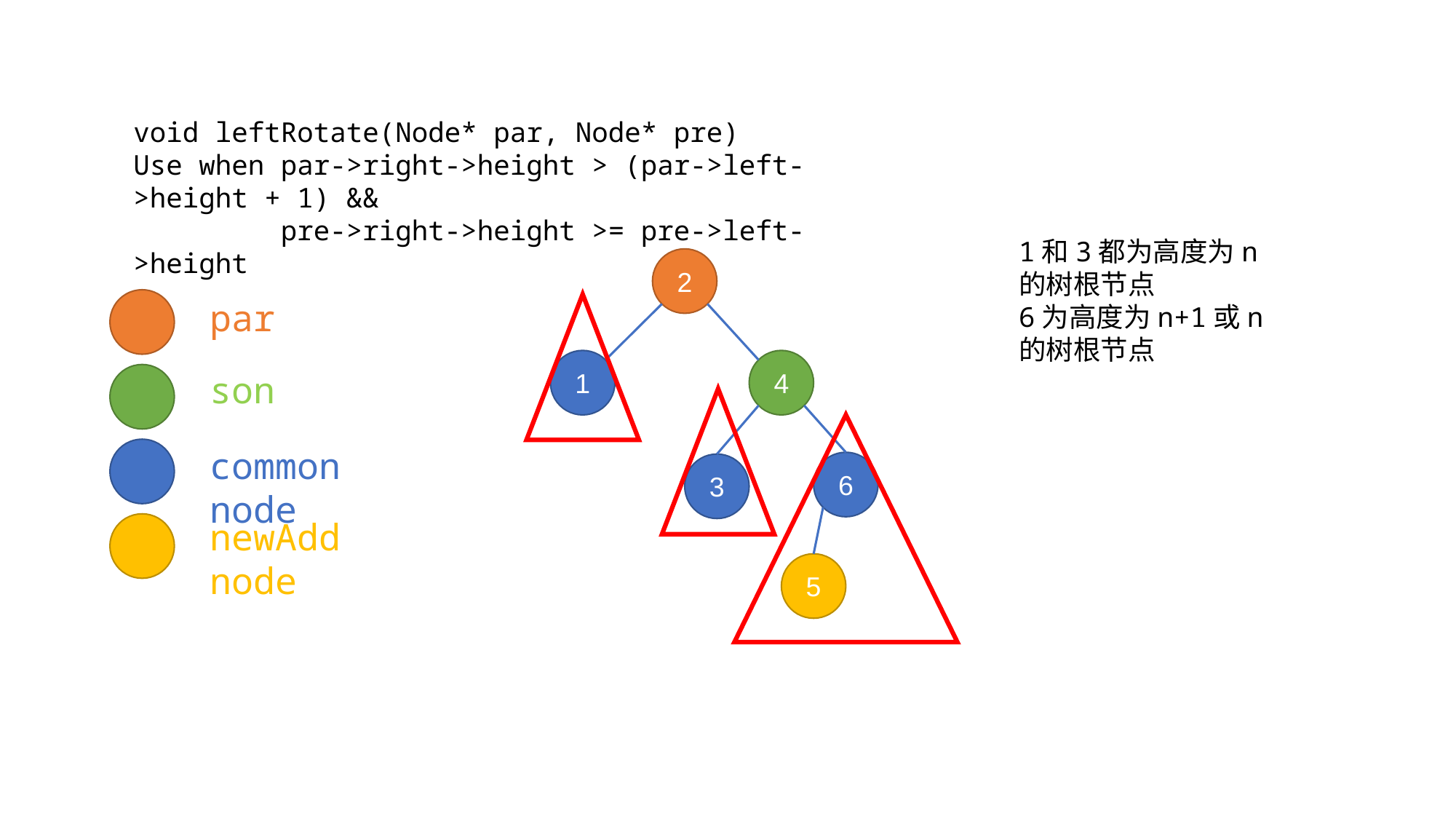

void leftRotate(Node* par, Node* pre)
Use when par->right->height > (par->left->height + 1) &&
         pre->right->height >= pre->left->height
1和3都为高度为n的树根节点
6为高度为n+1或n的树根节点
2
1
4
6
3
5

par

son

common node

newAdd node